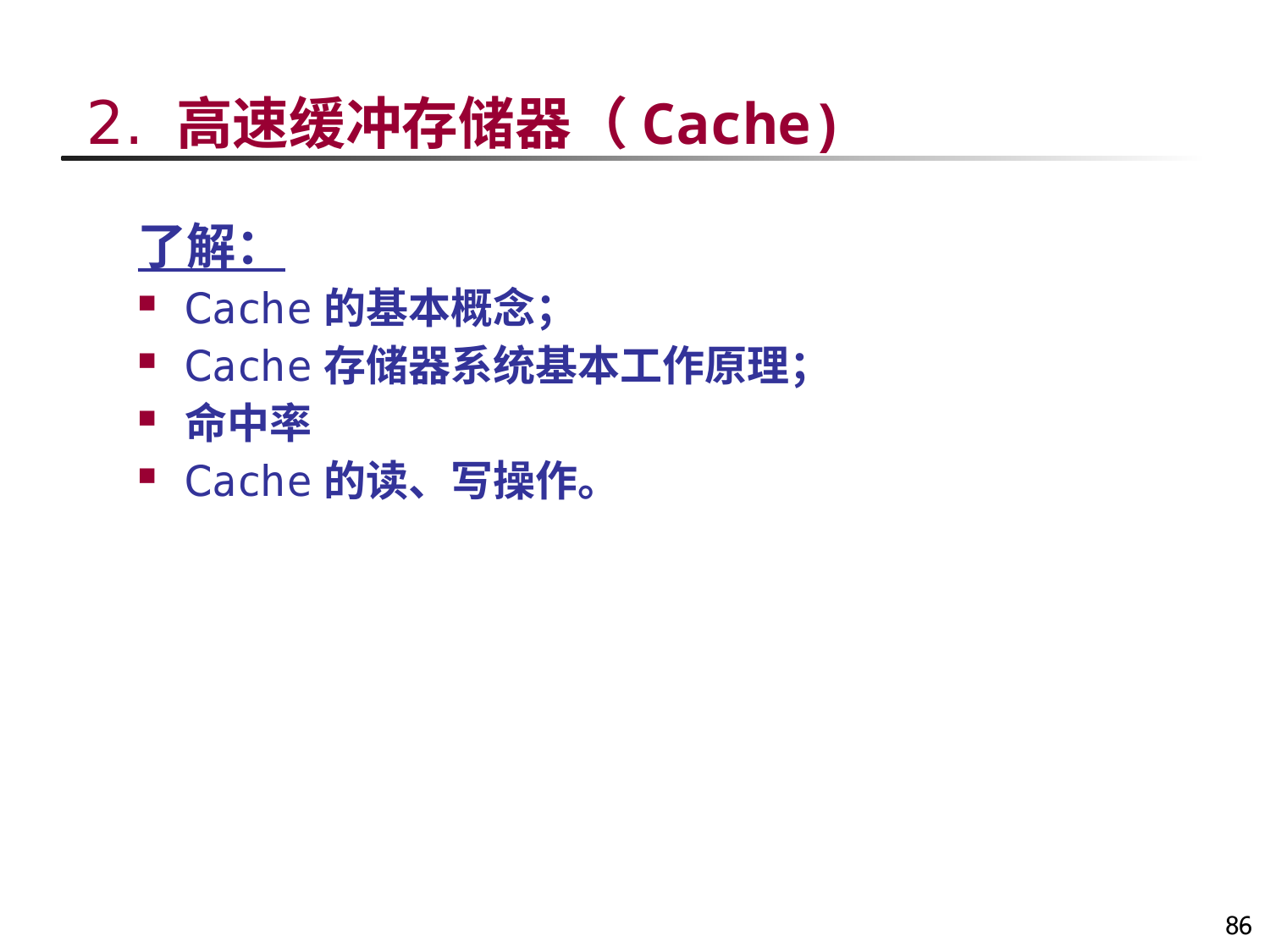

# 2. 高速缓冲存储器（Cache)
了解：
Cache的基本概念；
Cache存储器系统基本工作原理；
命中率
Cache的读、写操作。
86